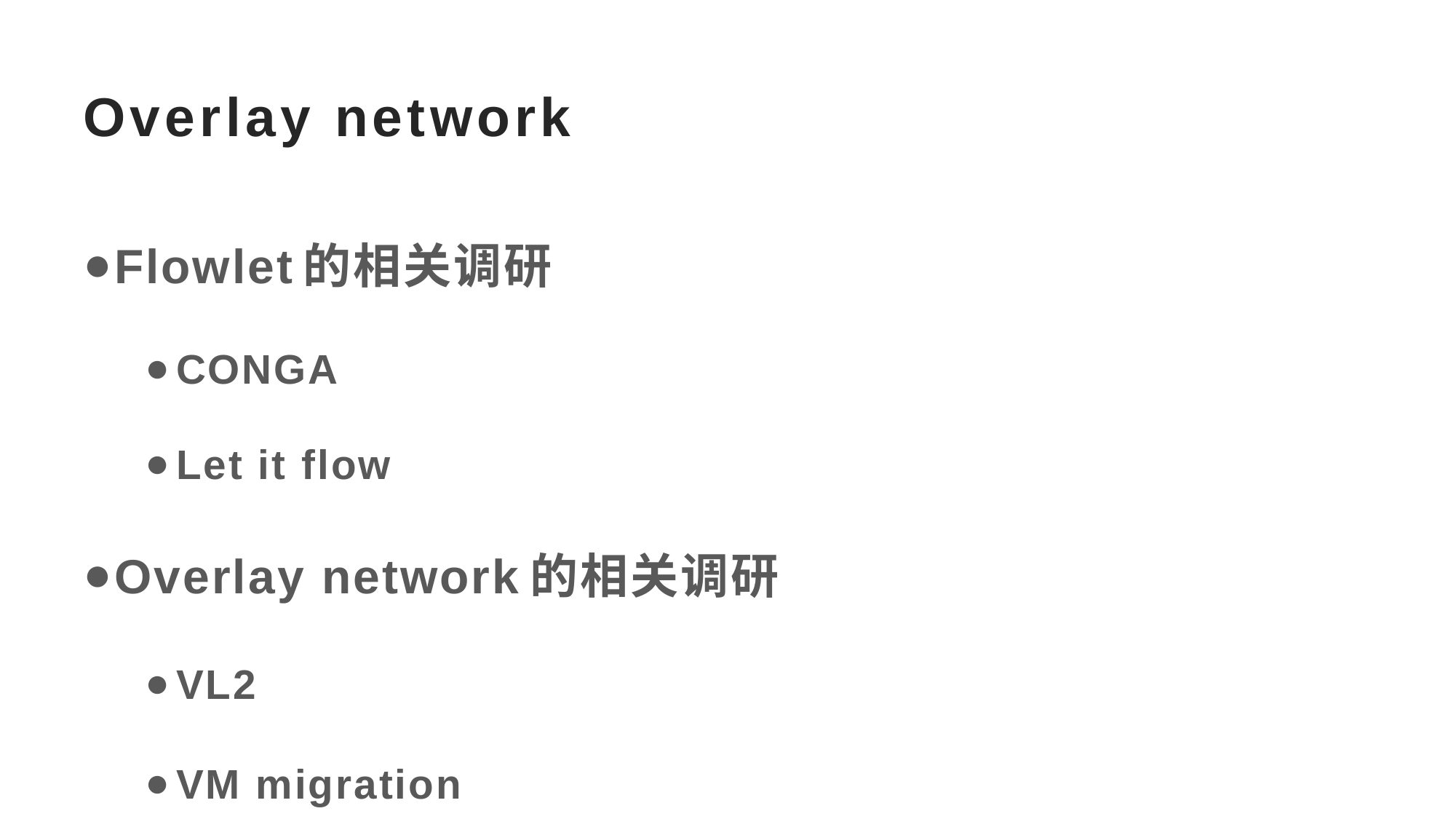

# Overlay network
Flowlet的相关调研
CONGA
Let it flow
Overlay network的相关调研
VL2
VM migration